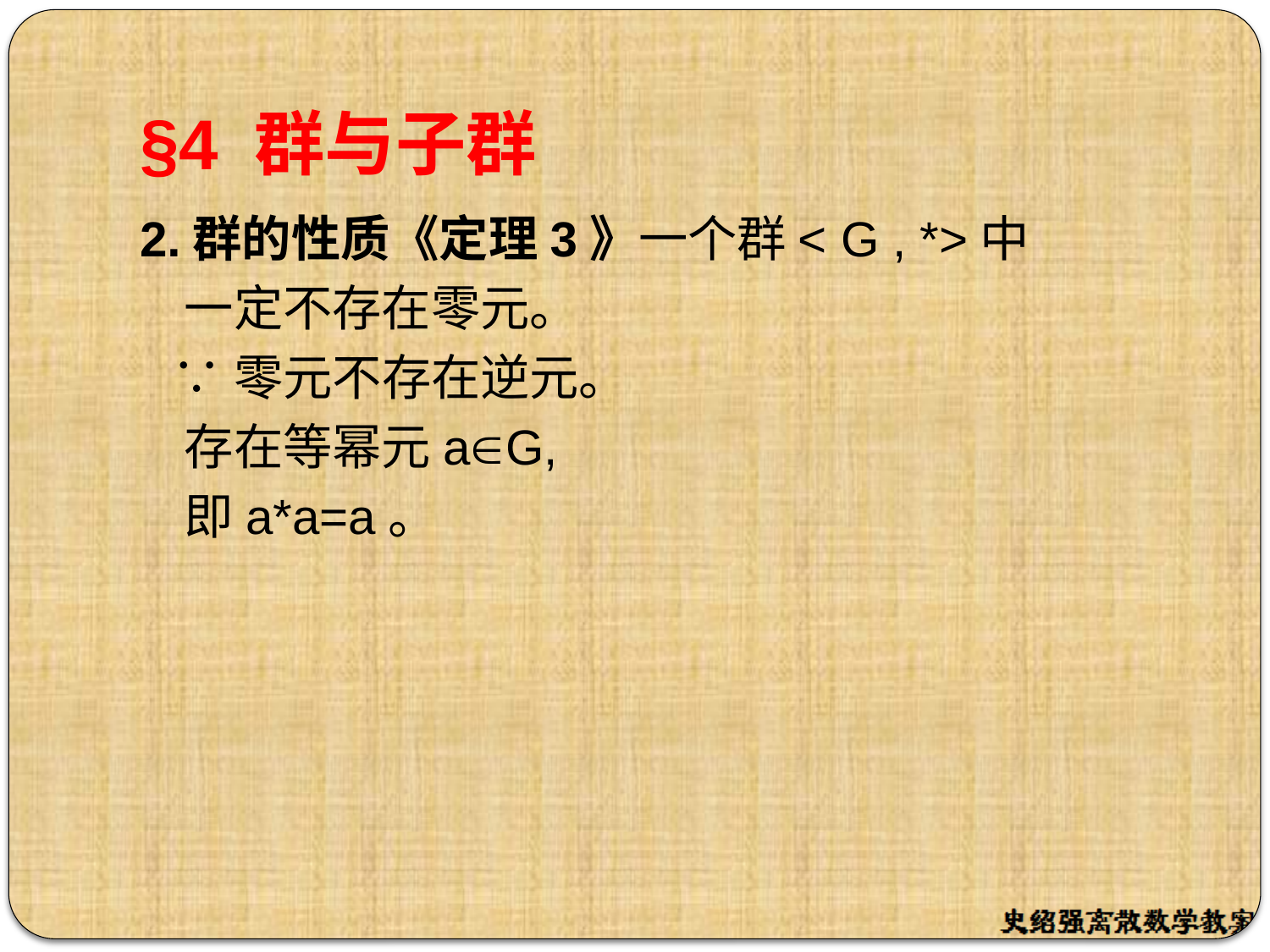

# §4 群与子群
2.群的性质《定理3》一个群< G , *>中
   一定不存在零元。
   ∵零元不存在逆元。
   存在等幂元a∈G,
   即a*a=a。